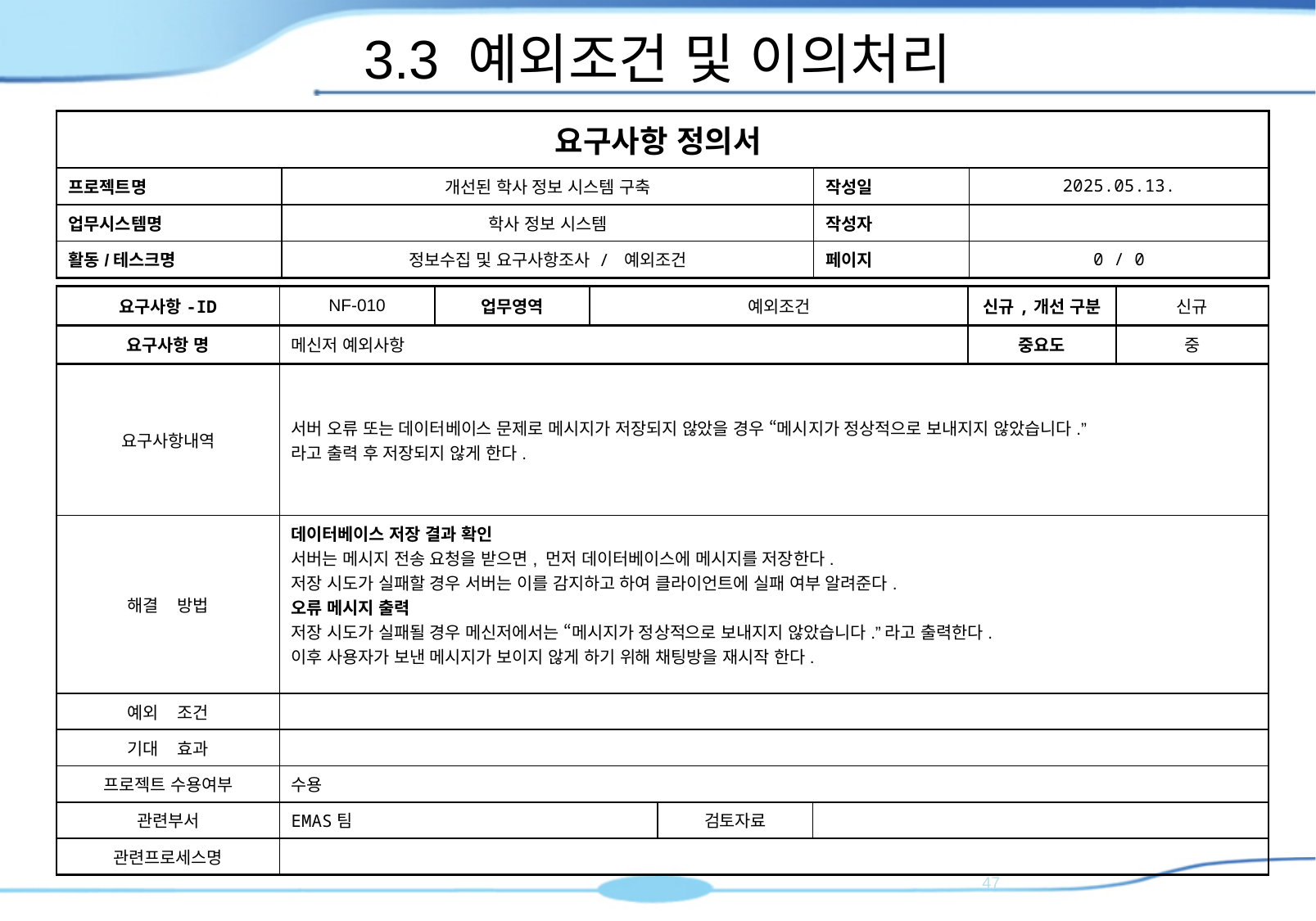

# 3.3 예외조건 및 이의처리
| 요구사항 정의서 |  |  |  |
| --- | --- | --- | --- |
| 프로젝트명 | 개선된 학사 정보 시스템 구축 | 작성일 | 2025.05.13. |
| 업무시스템명 | 학사 정보 시스템 | 작성자 |  |
| 활동/테스크명 | 정보수집 및 요구사항조사 / 예외조건 | 페이지 | 0 / 0 |
| 요구사항-ID | NF-010 | 업무영역 | 예외조건 |  |  | 신규,개선 구분 | 신규 |
| --- | --- | --- | --- | --- | --- | --- | --- |
| 요구사항 명 | 메신저 예외사항 |  |  |  |  | 중요도 | 중 |
| 요구사항내역 | 서버 오류 또는 데이터베이스 문제로 메시지가 저장되지 않았을 경우 “메시지가 정상적으로 보내지지 않았습니다.” 라고 출력 후 저장되지 않게 한다. |  |  |  |  |  |  |
| 해결 방법 | 데이터베이스 저장 결과 확인 서버는 메시지 전송 요청을 받으면, 먼저 데이터베이스에 메시지를 저장한다. 저장 시도가 실패할 경우 서버는 이를 감지하고 하여 클라이언트에 실패 여부 알려준다. 오류 메시지 출력 저장 시도가 실패될 경우 메신저에서는 “메시지가 정상적으로 보내지지 않았습니다.”라고 출력한다. 이후 사용자가 보낸 메시지가 보이지 않게 하기 위해 채팅방을 재시작 한다. |  |  |  |  |  |  |
| 예외 조건 |  |  |  |  |  |  |  |
| 기대 효과 |  |  |  |  |  |  |  |
| 프로젝트 수용여부 | 수용 |  |  |  |  |  |  |
| 관련부서 | EMAS팀 |  |  | 검토자료 |  |  |  |
| 관련프로세스명 |  |  |  |  |  |  |  |
47